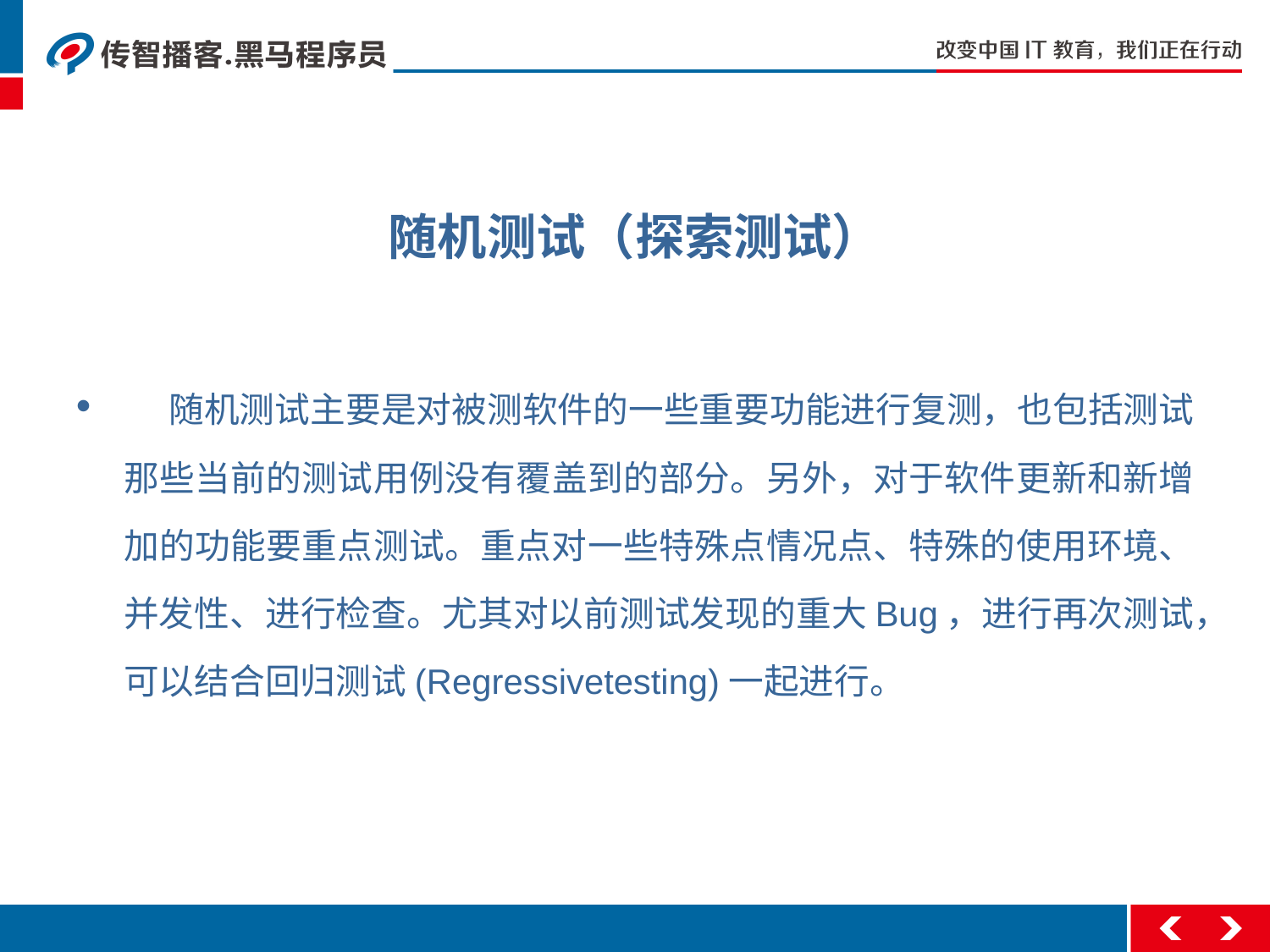

随机测试（探索测试）
    随机测试主要是对被测软件的一些重要功能进行复测，也包括测试那些当前的测试用例没有覆盖到的部分。另外，对于软件更新和新增加的功能要重点测试。重点对一些特殊点情况点、特殊的使用环境、并发性、进行检查。尤其对以前测试发现的重大Bug，进行再次测试，可以结合回归测试(Regressivetesting)一起进行。